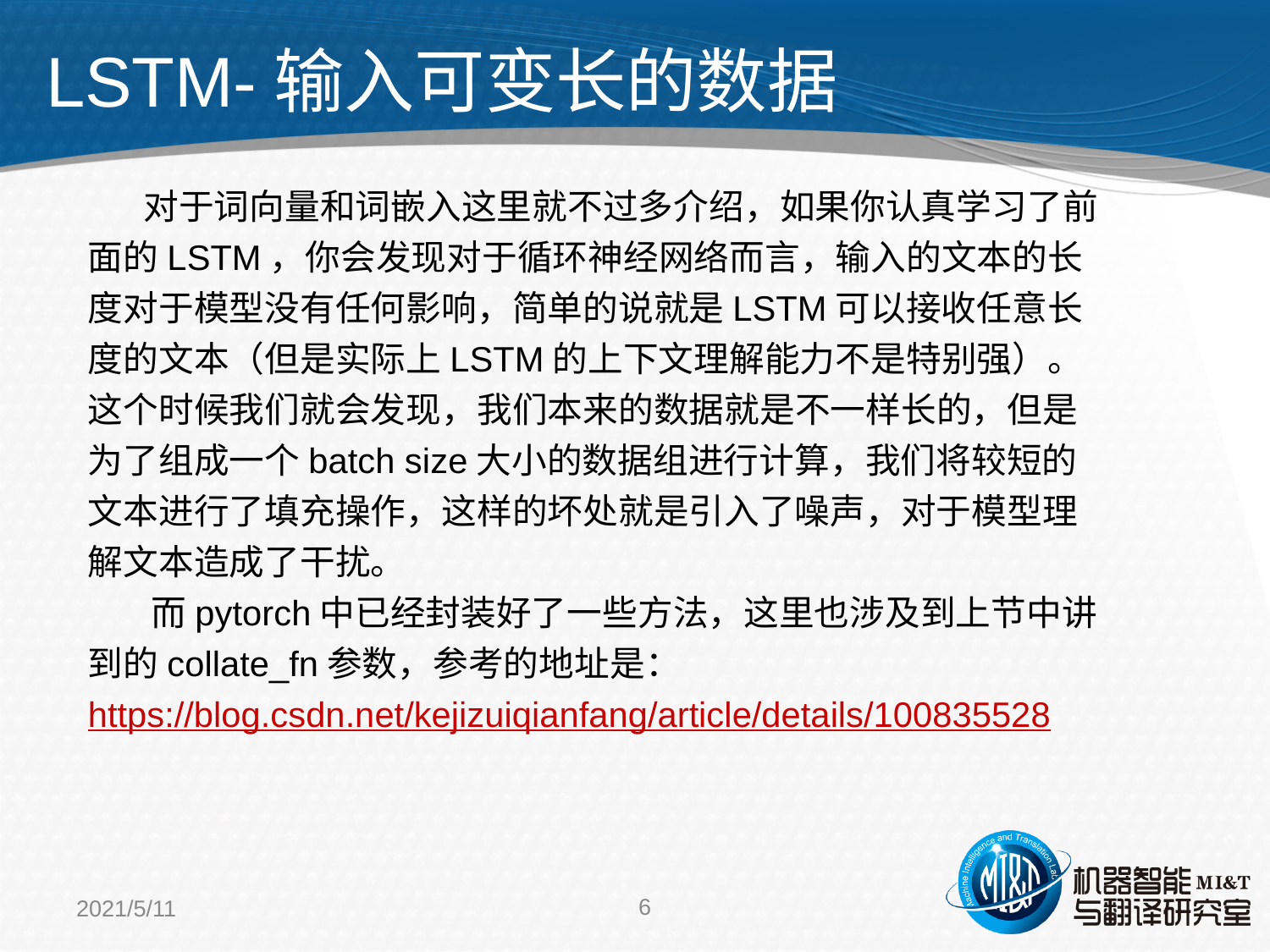

LSTM-输入可变长的数据
      对于词向量和词嵌入这里就不过多介绍，如果你认真学习了前面的LSTM，你会发现对于循环神经网络而言，输入的文本的长度对于模型没有任何影响，简单的说就是LSTM可以接收任意长度的文本（但是实际上LSTM的上下文理解能力不是特别强）。这个时候我们就会发现，我们本来的数据就是不一样长的，但是为了组成一个batch size大小的数据组进行计算，我们将较短的文本进行了填充操作，这样的坏处就是引入了噪声，对于模型理解文本造成了干扰。
       而pytorch中已经封装好了一些方法，这里也涉及到上节中讲到的collate_fn参数，参考的地址是：https://blog.csdn.net/kejizuiqianfang/article/details/100835528

6
2021/5/11